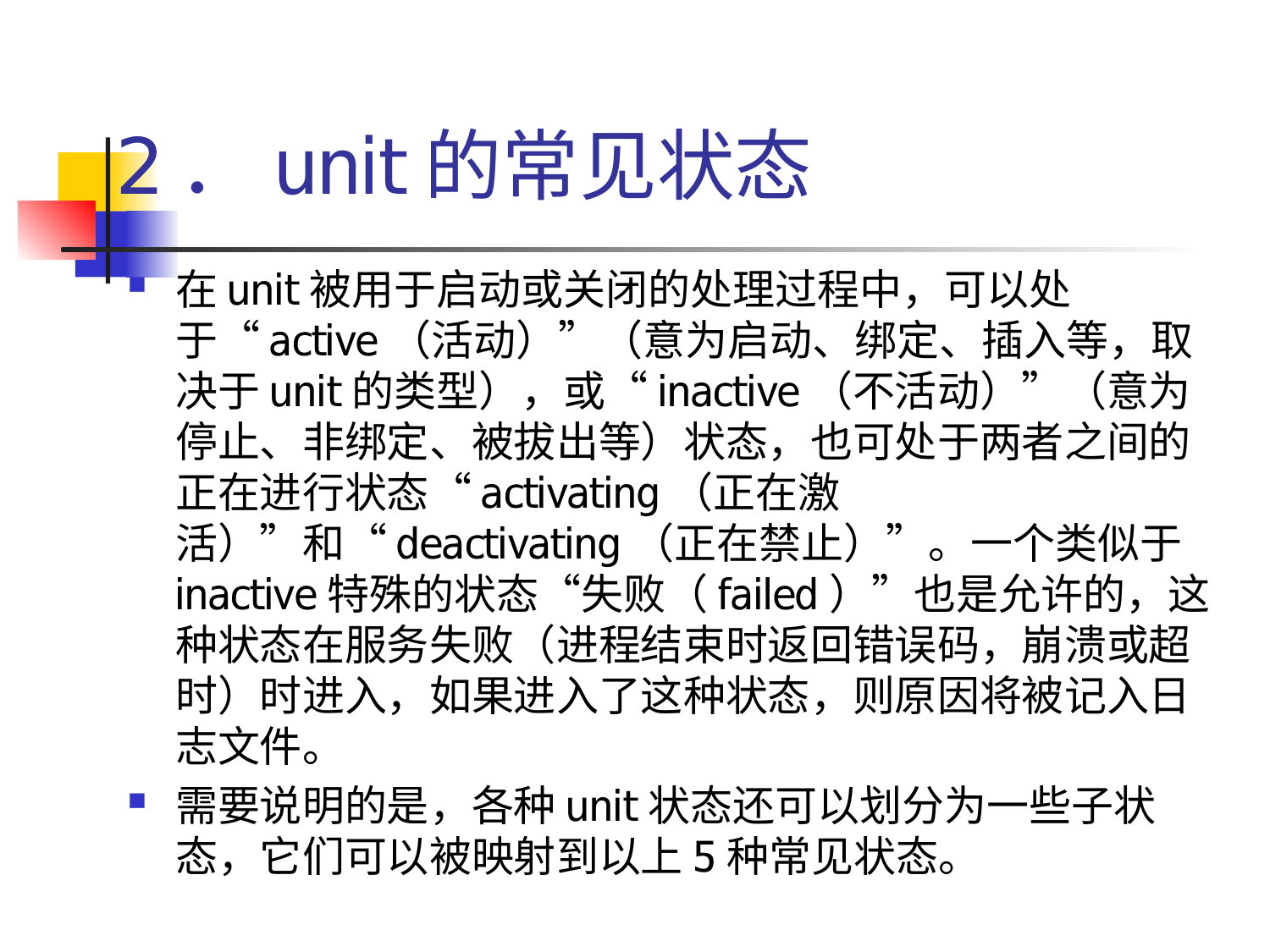

# 2．unit的常见状态
在unit被用于启动或关闭的处理过程中，可以处于“active（活动）”（意为启动、绑定、插入等，取决于unit的类型），或“inactive（不活动）”（意为停止、非绑定、被拔出等）状态，也可处于两者之间的正在进行状态“activating（正在激活）”和“deactivating（正在禁止）”。一个类似于inactive特殊的状态“失败（failed）”也是允许的，这种状态在服务失败（进程结束时返回错误码，崩溃或超时）时进入，如果进入了这种状态，则原因将被记入日志文件。
需要说明的是，各种unit状态还可以划分为一些子状态，它们可以被映射到以上5种常见状态。